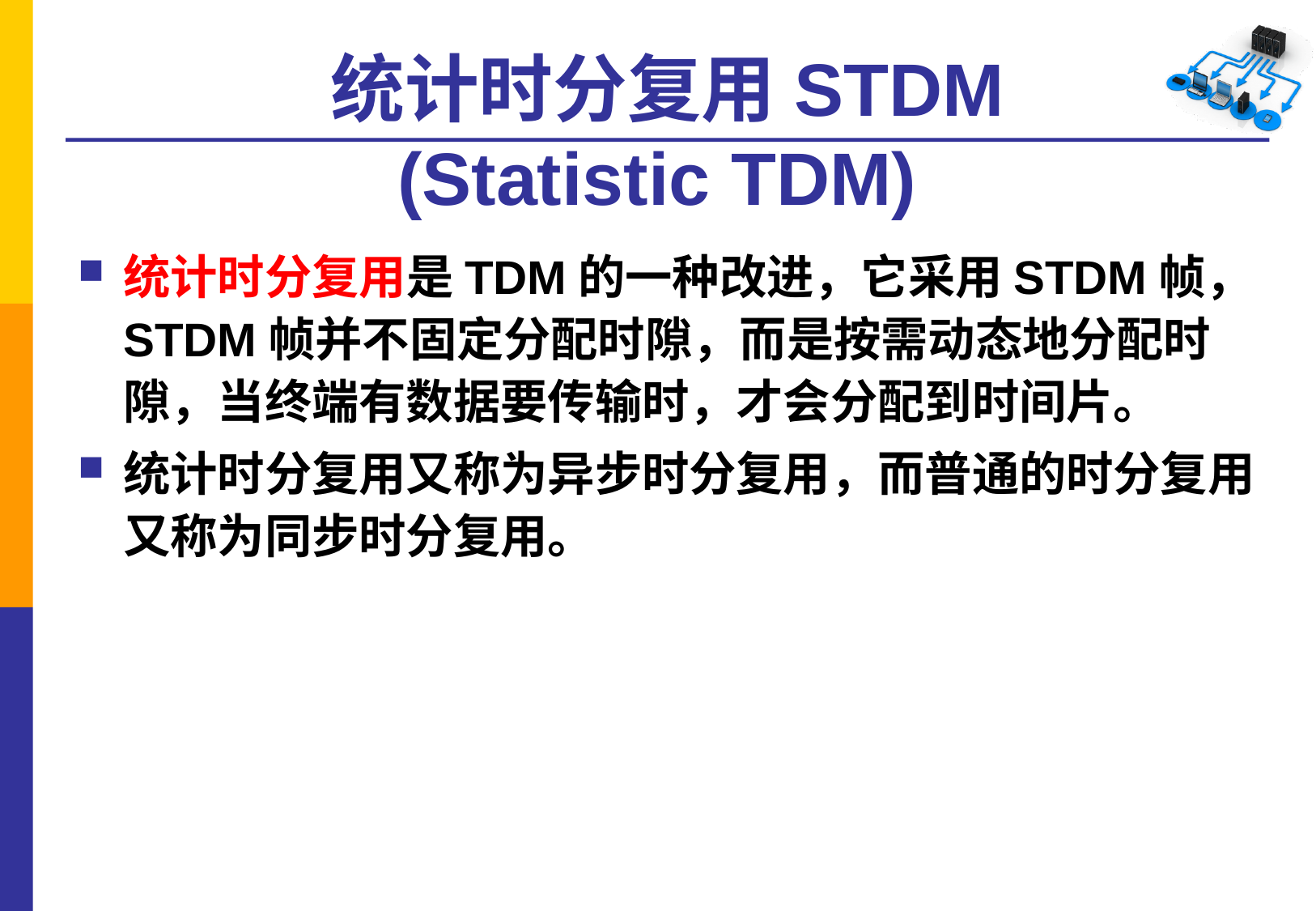

# 统计时分复用STDM (Statistic TDM)
统计时分复用是TDM的一种改进，它采用STDM帧，STDM帧并不固定分配时隙，而是按需动态地分配时隙，当终端有数据要传输时，才会分配到时间片。
统计时分复用又称为异步时分复用，而普通的时分复用又称为同步时分复用。